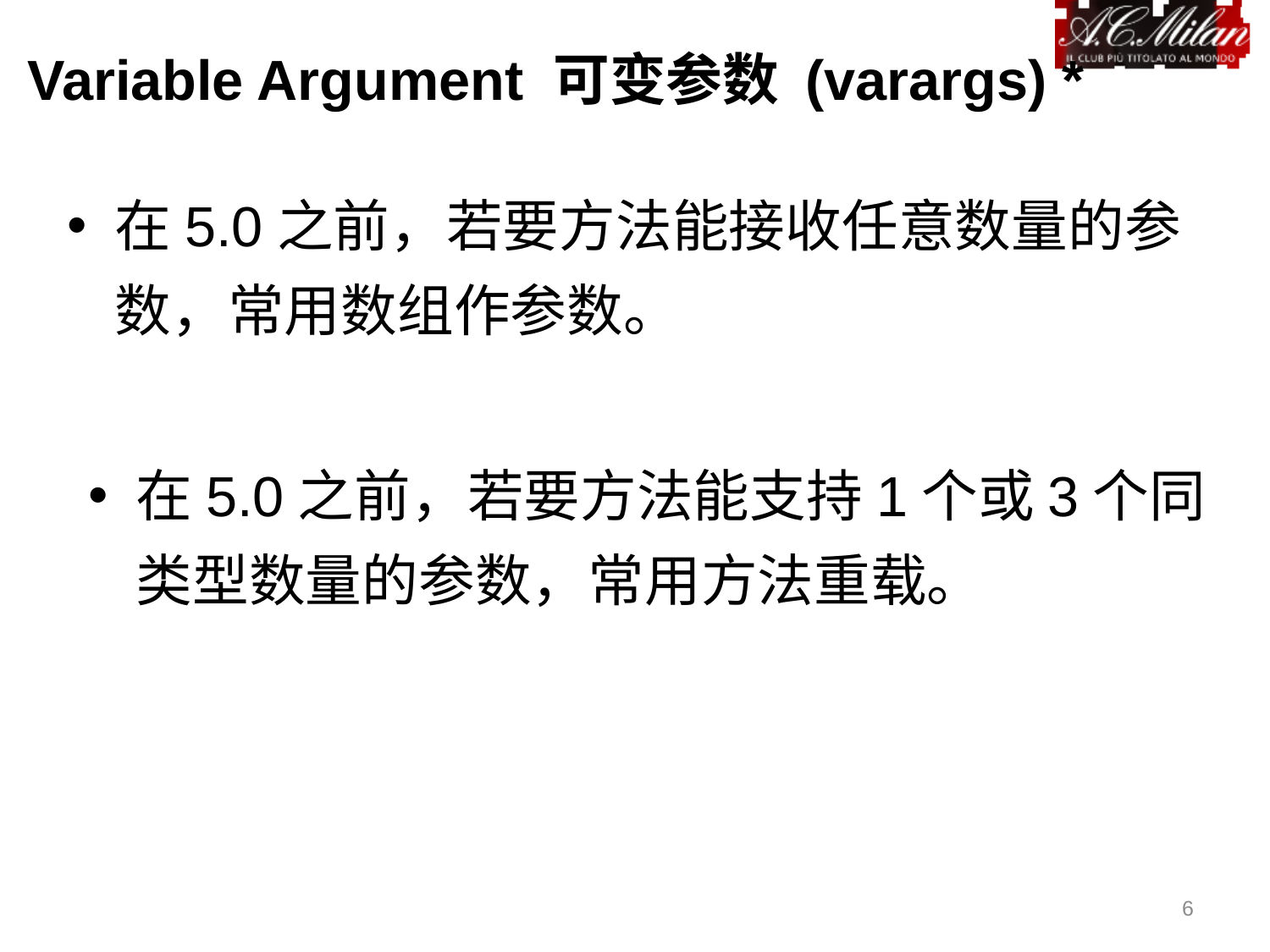

Variable Argument 可变参数 (varargs) *
在5.0之前，若要方法能接收任意数量的参数，常用数组作参数。
在5.0之前，若要方法能支持1个或3个同类型数量的参数，常用方法重载。
6